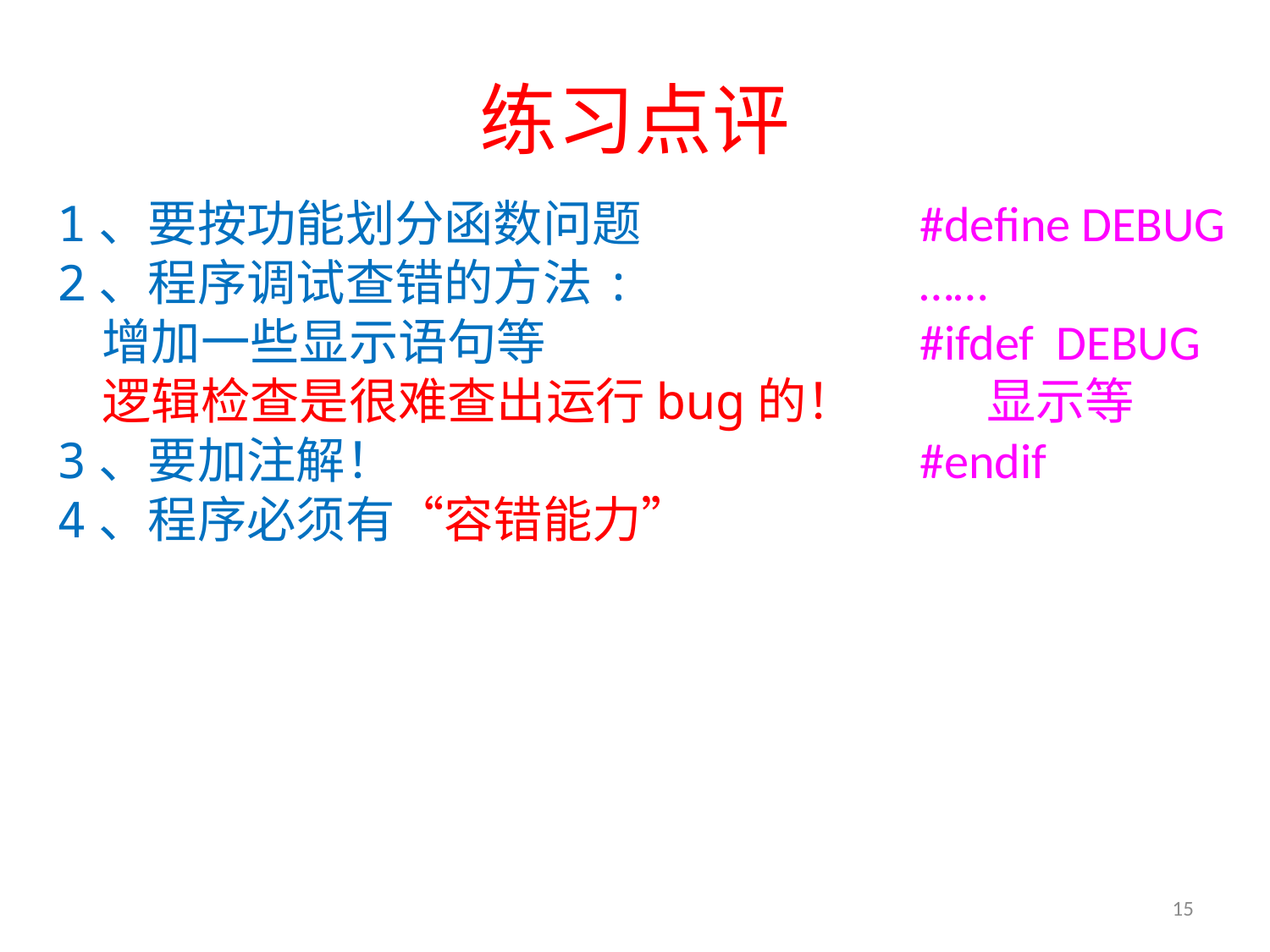

# 练习点评
1、要按功能划分函数问题
2、程序调试查错的方法:
   增加一些显示语句等
   逻辑检查是很难查出运行bug的！
3、要加注解！
4、程序必须有“容错能力”
#define DEBUG
……
#ifdef  DEBUG
     显示等
#endif
15